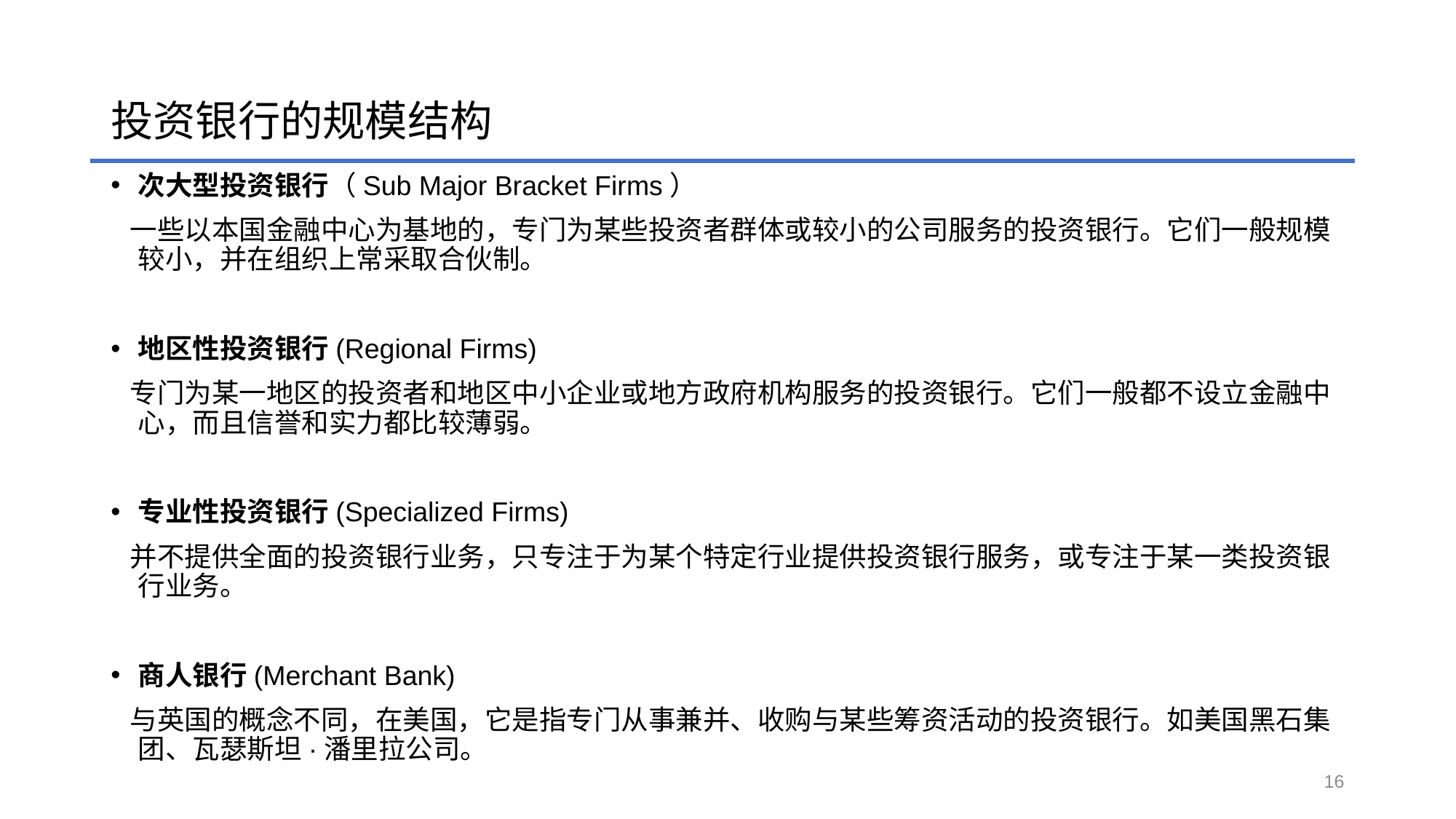

# 投资银行的规模结构
次大型投资银行（Sub Major Bracket Firms）
  一些以本国金融中心为基地的，专门为某些投资者群体或较小的公司服务的投资银行。它们一般规模较小，并在组织上常采取合伙制。

地区性投资银行(Regional Firms)
  专门为某一地区的投资者和地区中小企业或地方政府机构服务的投资银行。它们一般都不设立金融中心，而且信誉和实力都比较薄弱。

专业性投资银行(Specialized Firms)
  并不提供全面的投资银行业务，只专注于为某个特定行业提供投资银行服务，或专注于某一类投资银行业务。

商人银行(Merchant Bank)
  与英国的概念不同，在美国，它是指专门从事兼并、收购与某些筹资活动的投资银行。如美国黑石集团、瓦瑟斯坦·潘里拉公司。

16